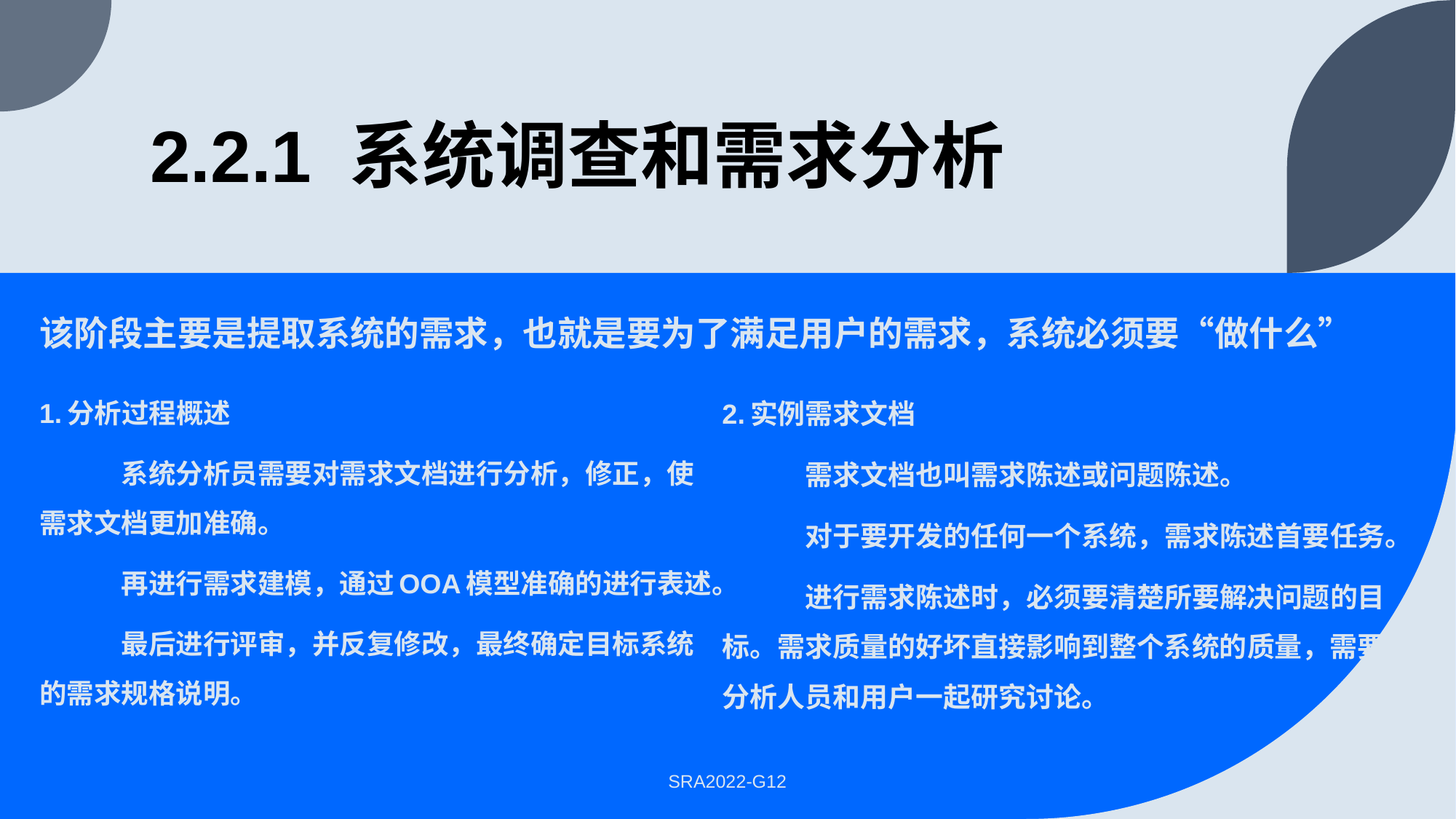

# 2.2.1 系统调查和需求分析
该阶段主要是提取系统的需求，也就是要为了满足用户的需求，系统必须要“做什么”

1.分析过程概述
	系统分析员需要对需求文档进行分析，修正，使需求文档更加准确。
	再进行需求建模，通过OOA模型准确的进行表述。
	最后进行评审，并反复修改，最终确定目标系统的需求规格说明。
2.实例需求文档
	需求文档也叫需求陈述或问题陈述。
	对于要开发的任何一个系统，需求陈述首要任务。
	进行需求陈述时，必须要清楚所要解决问题的目标。需求质量的好坏直接影响到整个系统的质量，需要分析人员和用户一起研究讨论。

SRA2022-G12
24